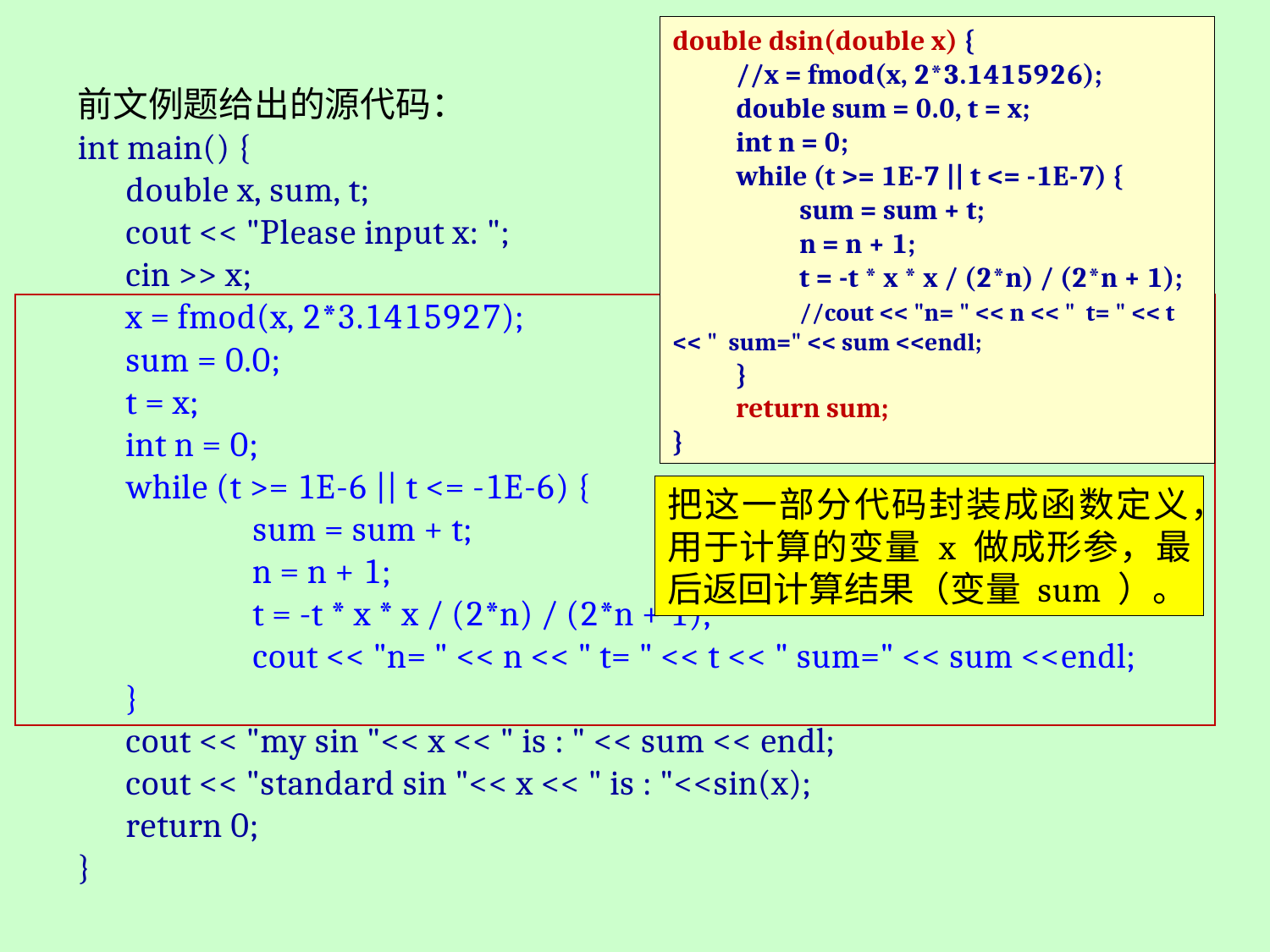

double dsin(double x) {
//x = fmod(x, 2*3.1415926);
double sum = 0.0, t = x;
int n = 0;
while (t >= 1E-7 || t <= -1E-7) {
sum = sum + t;
n = n + 1;
t = -t * x * x / (2*n) / (2*n + 1);
	//cout << "n= " << n << "  t= " << t << "  sum=" << sum <<endl;
}
return sum;
}
前文例题给出的源代码：
int main() {
	double x, sum, t;
	cout << "Please input x: ";
	cin >> x;
	x = fmod(x, 2*3.1415927);
	sum = 0.0;
	t = x;
	int n = 0;
	while (t >= 1E-6 || t <= -1E-6) {
		sum = sum + t;
		n = n + 1;
		t = -t * x * x / (2*n) / (2*n + 1);
		cout << "n= " << n << " t= " << t << " sum=" << sum <<endl;
	}
	cout << "my sin "<< x << " is : " << sum << endl;
	cout << "standard sin "<< x << " is : "<<sin(x);
	return 0;
}

把这一部分代码封装成函数定义，用于计算的变量 x 做成形参，最后返回计算结果（变量 sum ）。
66